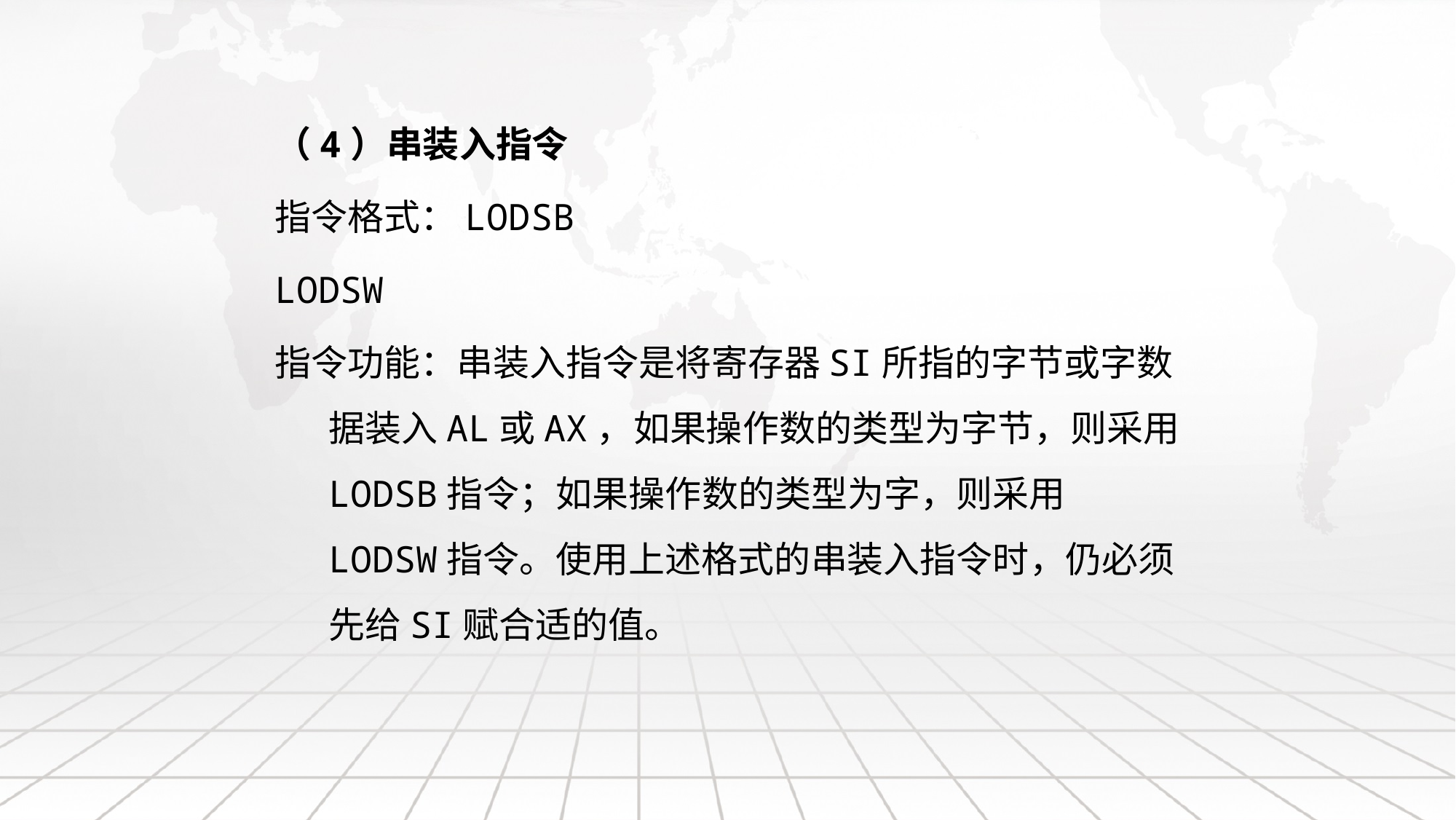

（4）串装入指令
指令格式：LODSB
LODSW
指令功能：串装入指令是将寄存器SI所指的字节或字数据装入AL或AX，如果操作数的类型为字节，则采用LODSB指令；如果操作数的类型为字，则采用LODSW指令。使用上述格式的串装入指令时，仍必须先给SI赋合适的值。